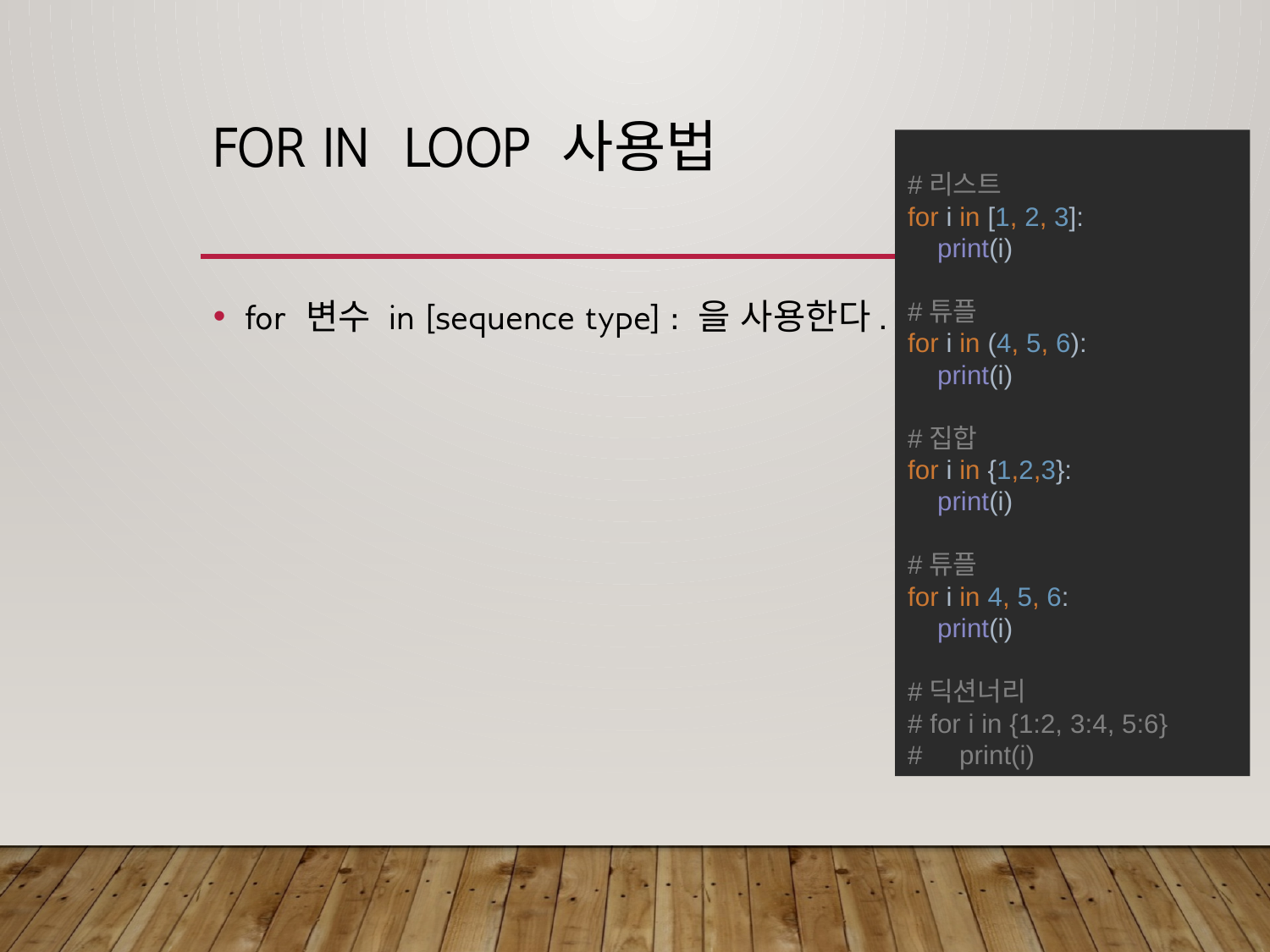

# FOR IN  LOOP 사용법
#리스트
for i in [1, 2, 3]:
    print(i)
#튜플
for i in (4, 5, 6):
    print(i)
#집합
for i in {1,2,3}:
    print(i)
#튜플
for i in 4, 5, 6:
    print(i)
#딕션너리
# for i in {1:2, 3:4, 5:6}
#     print(i)
for 변수 in [sequence type] : 을 사용한다.